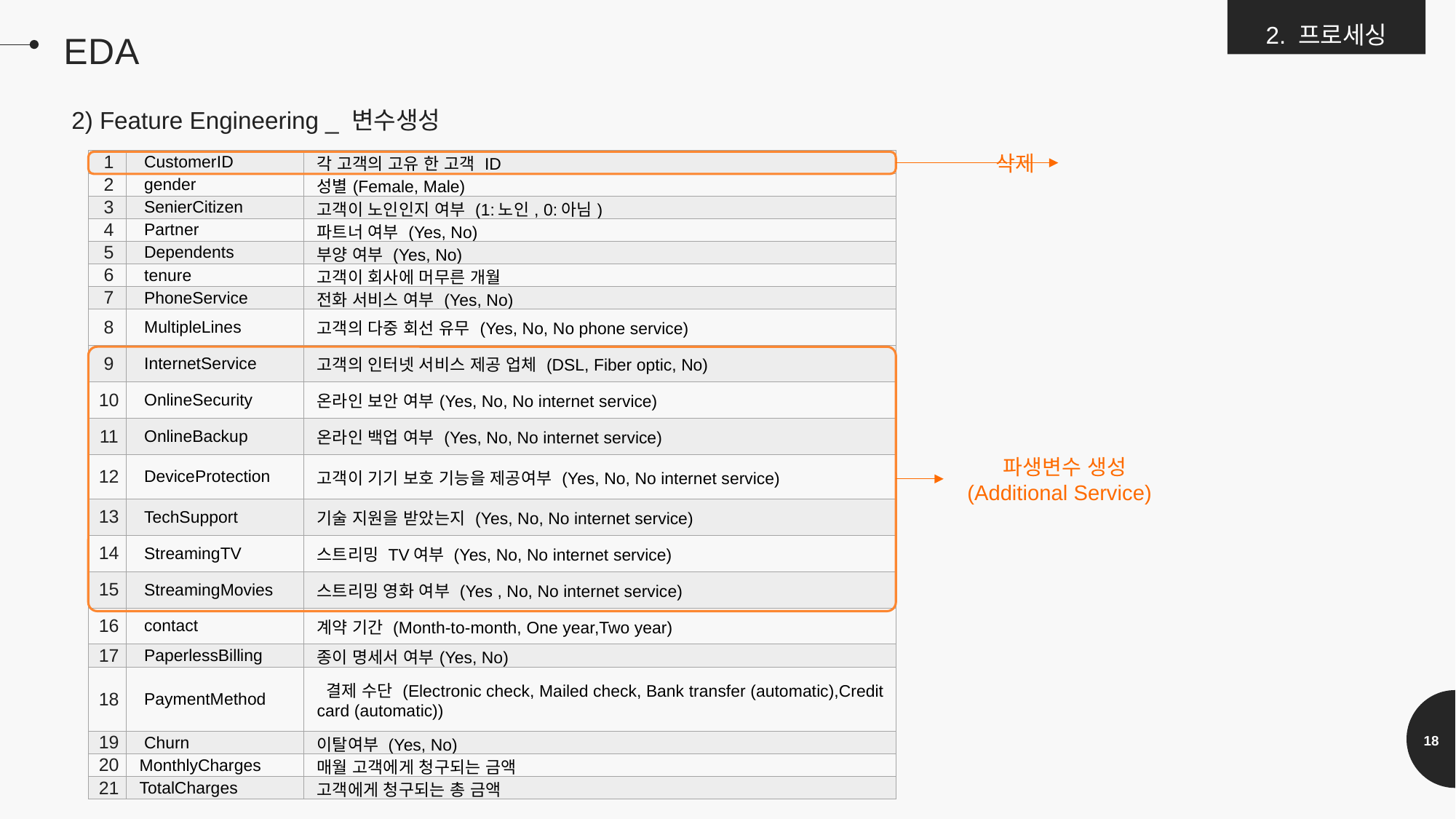

2. 프로세싱
EDA
2) Feature Engineering _ 변수생성
| 1 | CustomerID | 각 고객의 고유 한 고객 ID |
| --- | --- | --- |
| 2 | gender | 성별(Female, Male) |
| 3 | SenierCitizen | 고객이 노인인지 여부 (1:노인, 0:아님) |
| 4 | Partner | 파트너 여부 (Yes, No) |
| 5 | Dependents | 부양 여부 (Yes, No) |
| 6 | tenure | 고객이 회사에 머무른 개월 |
| 7 | PhoneService | 전화 서비스 여부 (Yes, No) |
| 8 | MultipleLines | 고객의 다중 회선 유무 (Yes, No, No phone service) |
| 9 | InternetService | 고객의 인터넷 서비스 제공 업체 (DSL, Fiber optic, No) |
| 10 | OnlineSecurity | 온라인 보안 여부(Yes, No, No internet service) |
| 11 | OnlineBackup | 온라인 백업 여부 (Yes, No, No internet service) |
| 12 | DeviceProtection | 고객이 기기 보호 기능을 제공여부 (Yes, No, No internet service) |
| 13 | TechSupport | 기술 지원을 받았는지 (Yes, No, No internet service) |
| 14 | StreamingTV | 스트리밍 TV여부 (Yes, No, No internet service) |
| 15 | StreamingMovies | 스트리밍 영화 여부 (Yes , No, No internet service) |
| 16 | contact | 계약 기간 (Month-to-month, One year,Two year) |
| 17 | PaperlessBilling | 종이 명세서 여부(Yes, No) |
| 18 | PaymentMethod | 결제 수단 (Electronic check, Mailed check, Bank transfer (automatic),Credit card (automatic)) |
| 19 | Churn | 이탈여부 (Yes, No) |
| 20 | MonthlyCharges | 매월 고객에게 청구되는 금액 |
| 21 | TotalCharges | 고객에게 청구되는 총 금액 |

삭제

 파생변수 생성 (Additional Service)
18